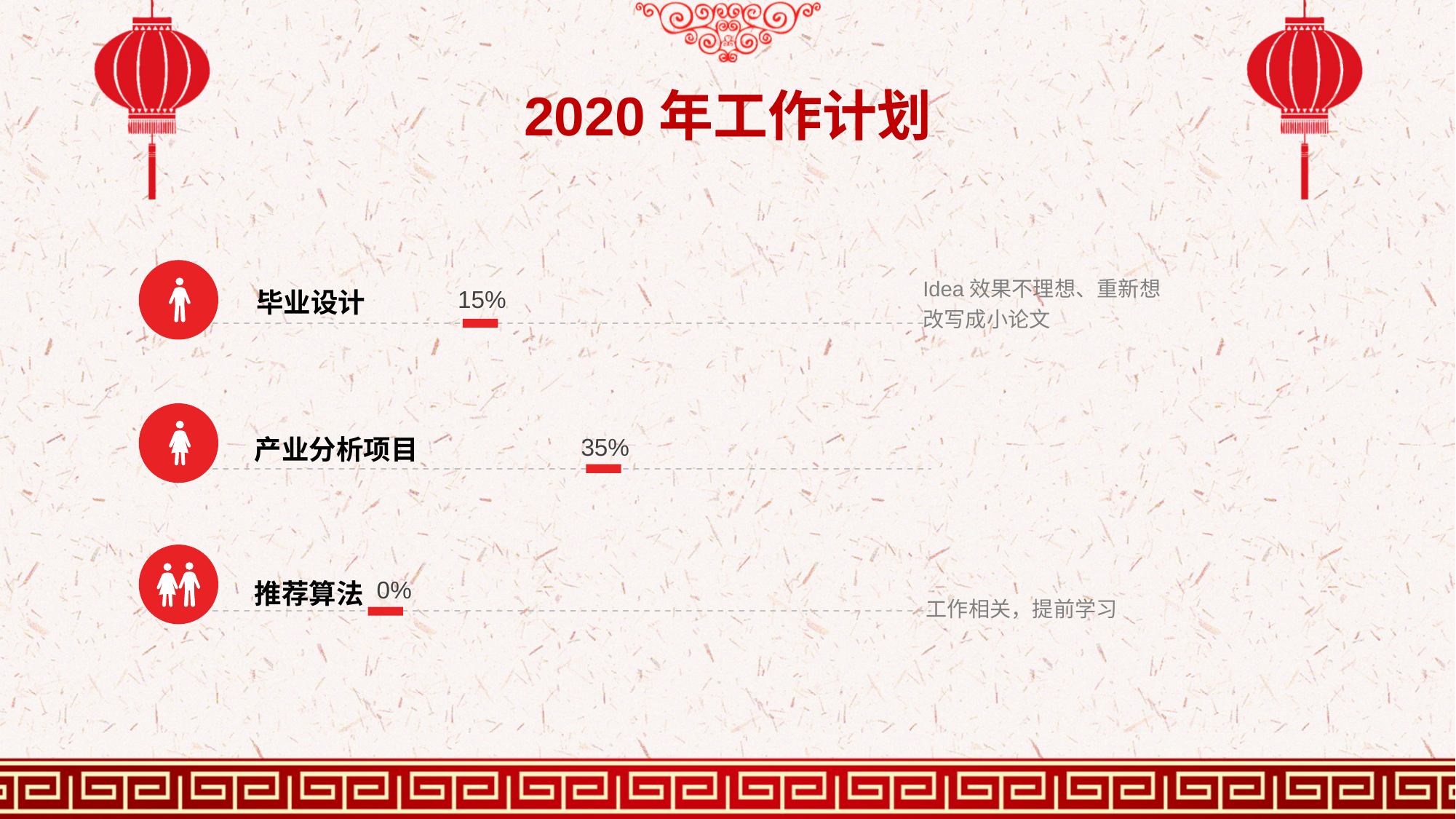

2020年工作计划

Idea效果不理想、重新想
改写成小论文
毕业设计

15%

产业分析项目

35%

0%
推荐算法

工作相关，提前学习